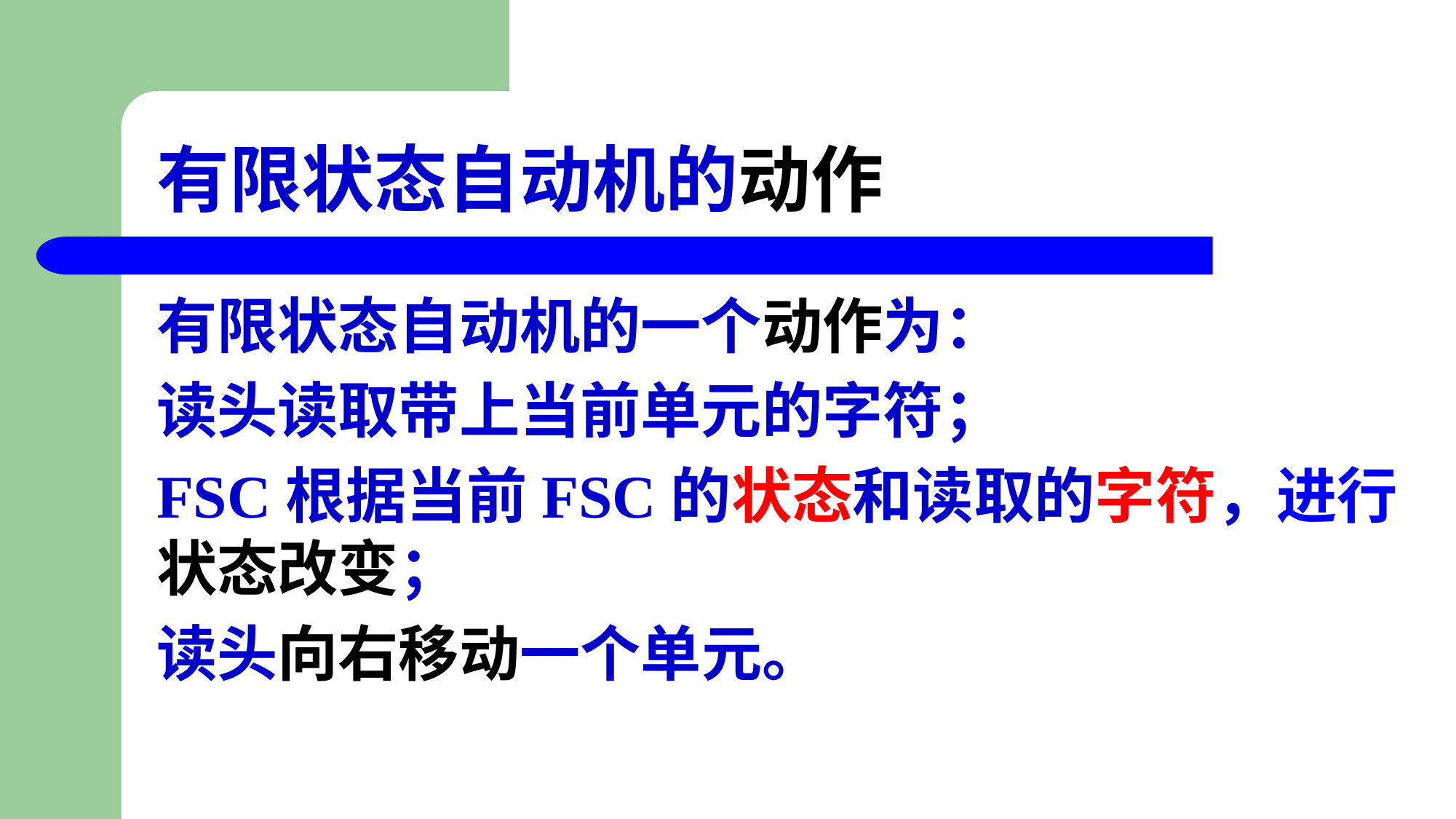

# 有限状态自动机的动作
有限状态自动机的一个动作为：
读头读取带上当前单元的字符；
FSC根据当前FSC的状态和读取的字符，进行状态改变；
读头向右移动一个单元。